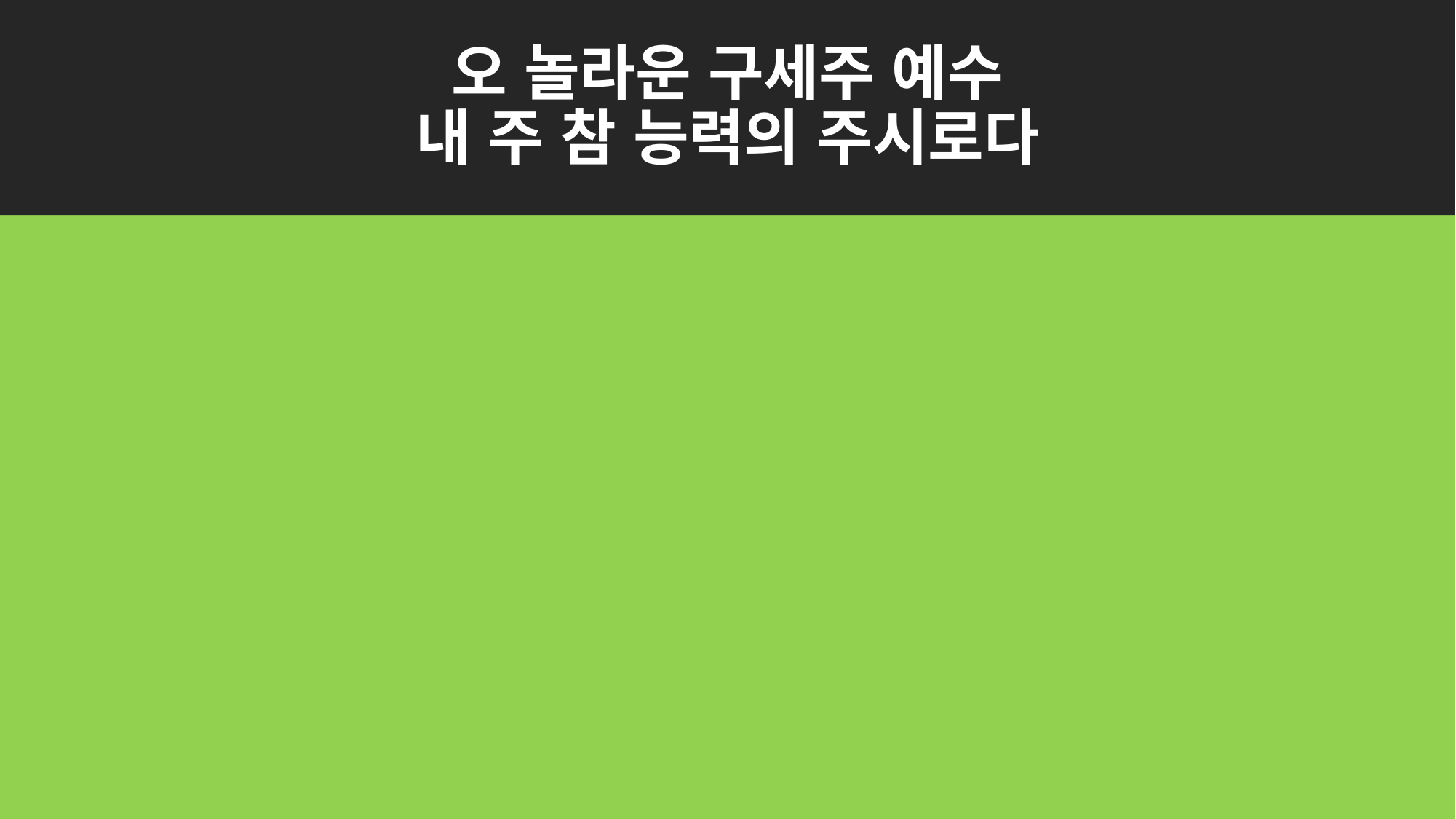

# 오 놀라운 구세주 예수 내 주 참 능력의 주시로다